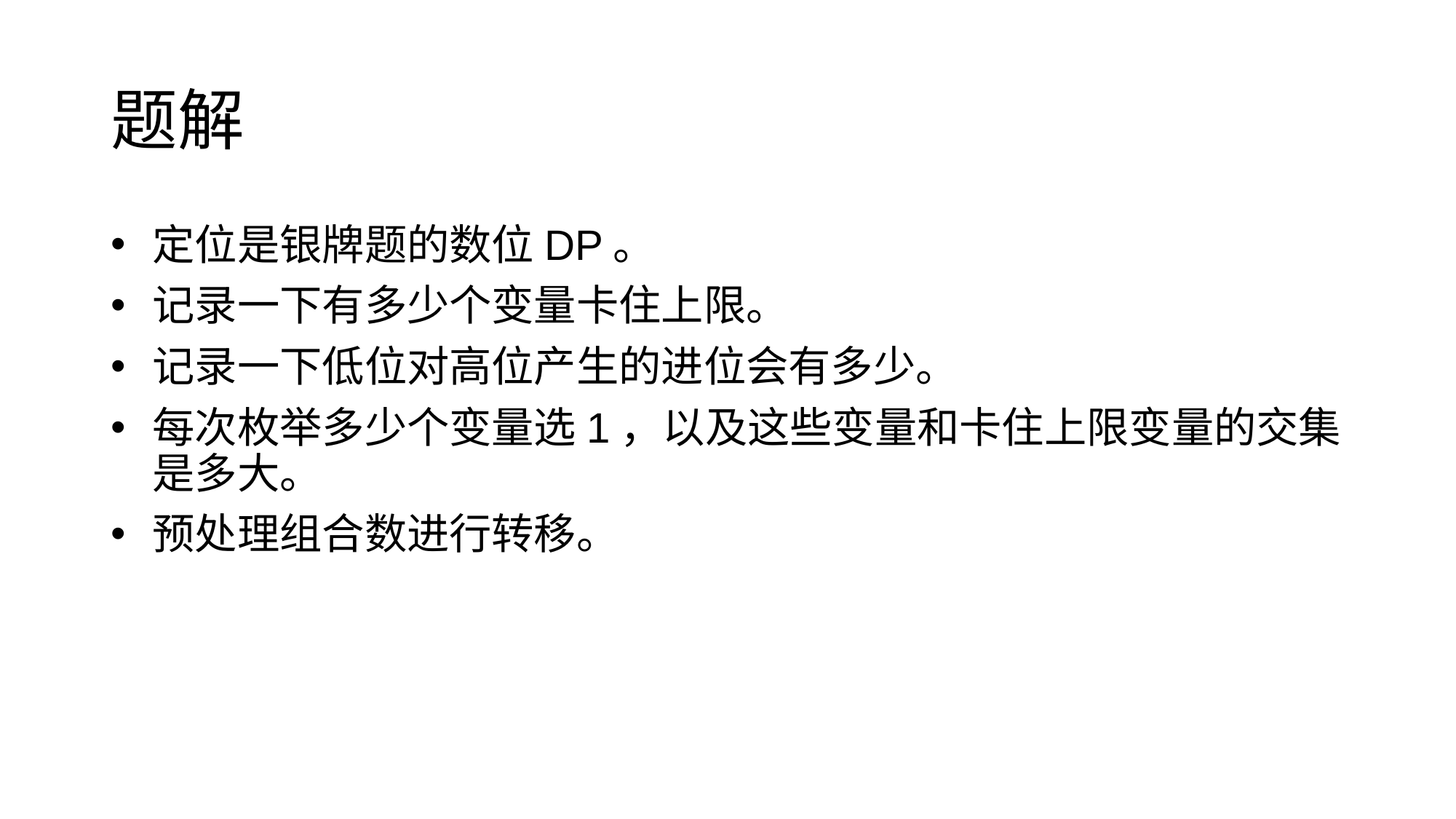

# 题解
定位是银牌题的数位DP。
记录一下有多少个变量卡住上限。
记录一下低位对高位产生的进位会有多少。
每次枚举多少个变量选1，以及这些变量和卡住上限变量的交集是多大。
预处理组合数进行转移。